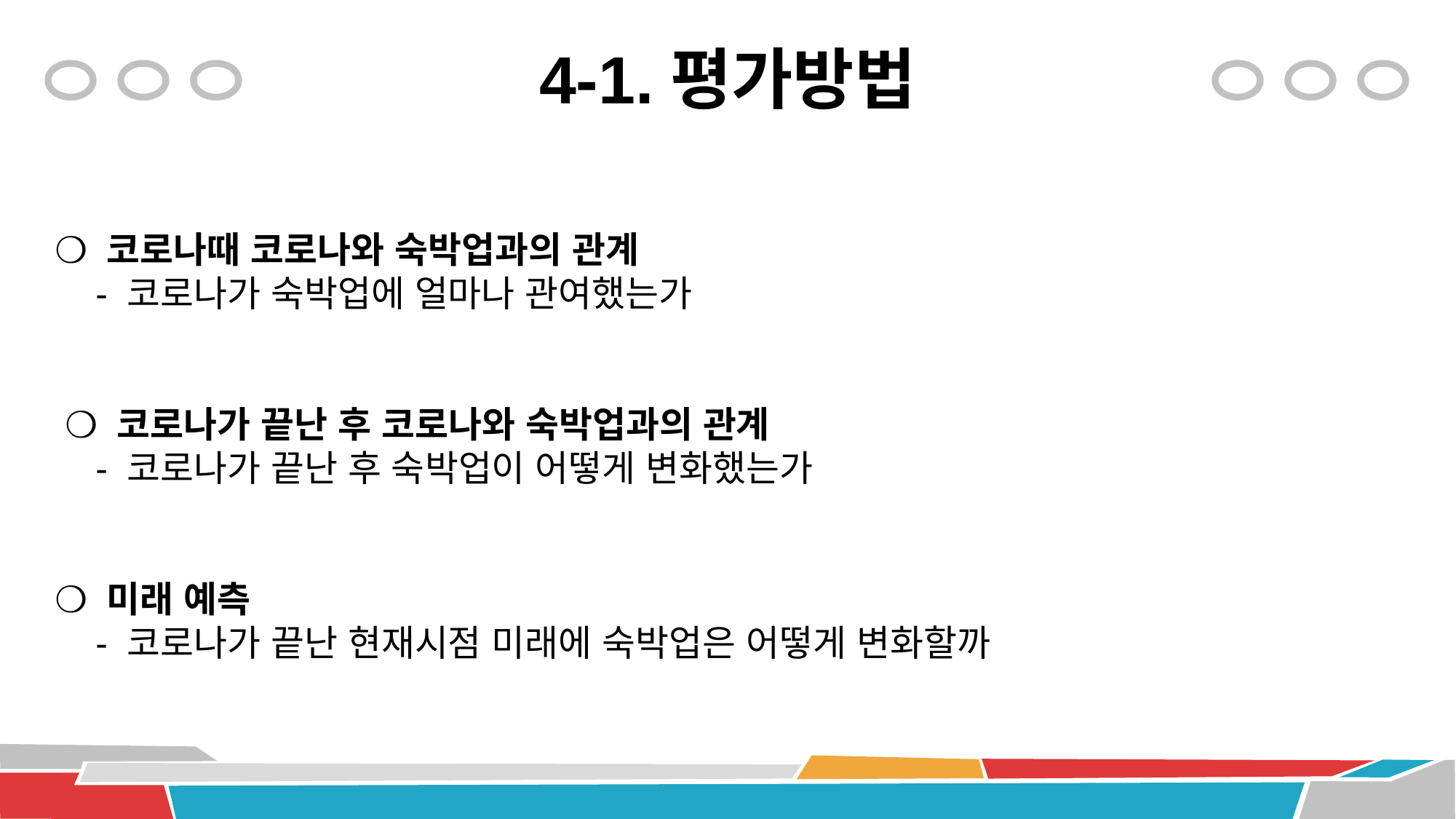

# 4-1.평가방법
❍ 코로나때 코로나와 숙박업과의 관계
    - 코로나가 숙박업에 얼마나 관여했는가

 ❍ 코로나가 끝난 후 코로나와 숙박업과의 관계
    - 코로나가 끝난 후 숙박업이 어떻게 변화했는가

❍ 미래 예측
    - 코로나가 끝난 현재시점 미래에 숙박업은 어떻게 변화할까